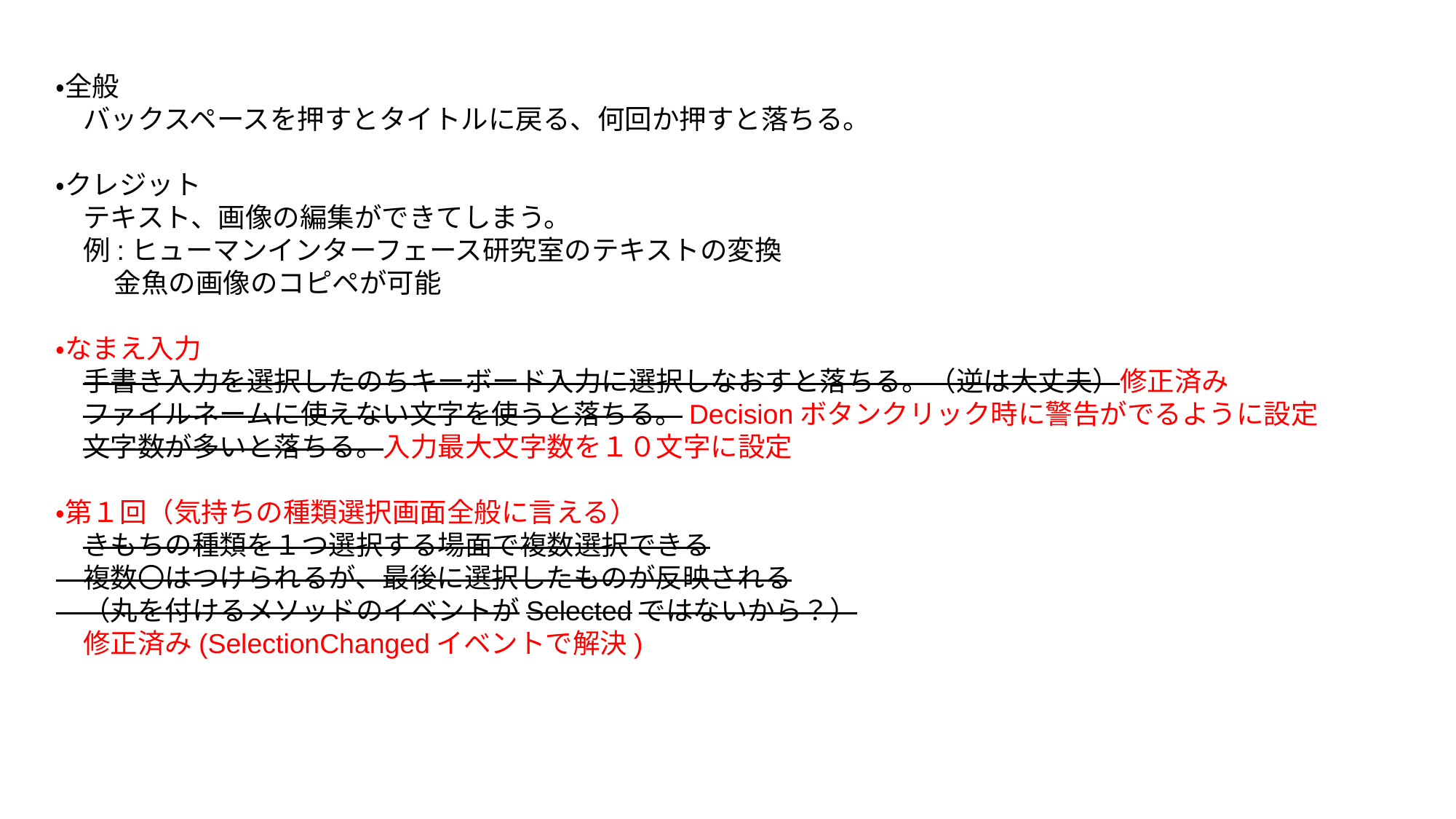

・全般
　バックスペースを押すとタイトルに戻る、何回か押すと落ちる。

・クレジット
　テキスト、画像の編集ができてしまう。
　例:ヒューマンインターフェース研究室のテキストの変換
　     金魚の画像のコピペが可能

・なまえ入力
　手書き入力を選択したのちキーボード入力に選択しなおすと落ちる。（逆は大丈夫）修正済み
　ファイルネームに使えない文字を使うと落ちる。Decisionボタンクリック時に警告がでるように設定
　文字数が多いと落ちる。入力最大文字数を１０文字に設定

・第１回（気持ちの種類選択画面全般に言える）
　きもちの種類を１つ選択する場面で複数選択できる
　複数〇はつけられるが、最後に選択したものが反映される
　（丸を付けるメソッドのイベントがSelectedではないから？）
　修正済み(SelectionChangedイベントで解決)